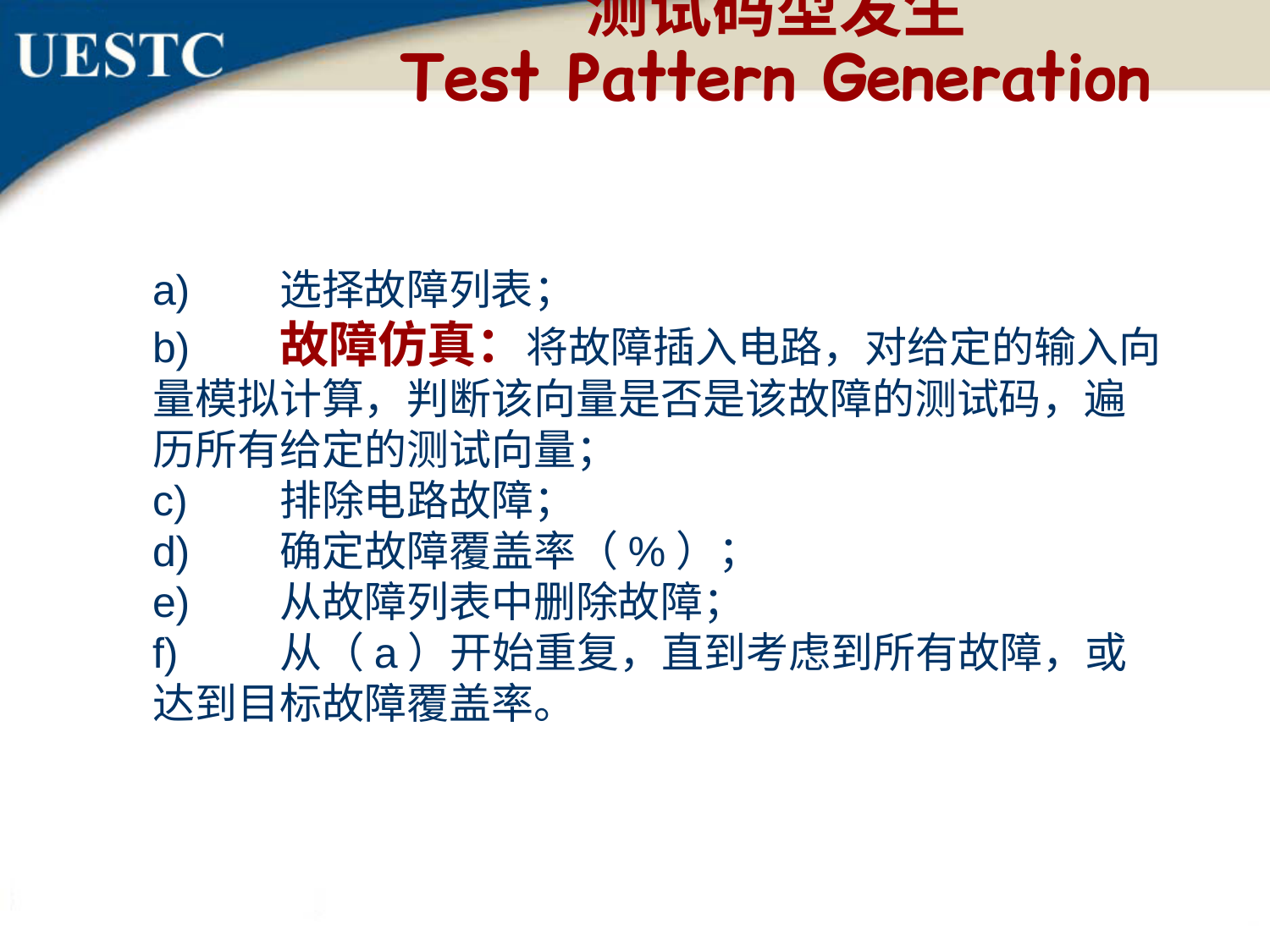

测试码型发生
Test Pattern Generation
a)	选择故障列表；
b)	故障仿真：将故障插入电路，对给定的输入向量模拟计算，判断该向量是否是该故障的测试码，遍历所有给定的测试向量；
c)	排除电路故障；
d)	确定故障覆盖率（%）；
e)	从故障列表中删除故障；
f)	从（a）开始重复，直到考虑到所有故障，或达到目标故障覆盖率。